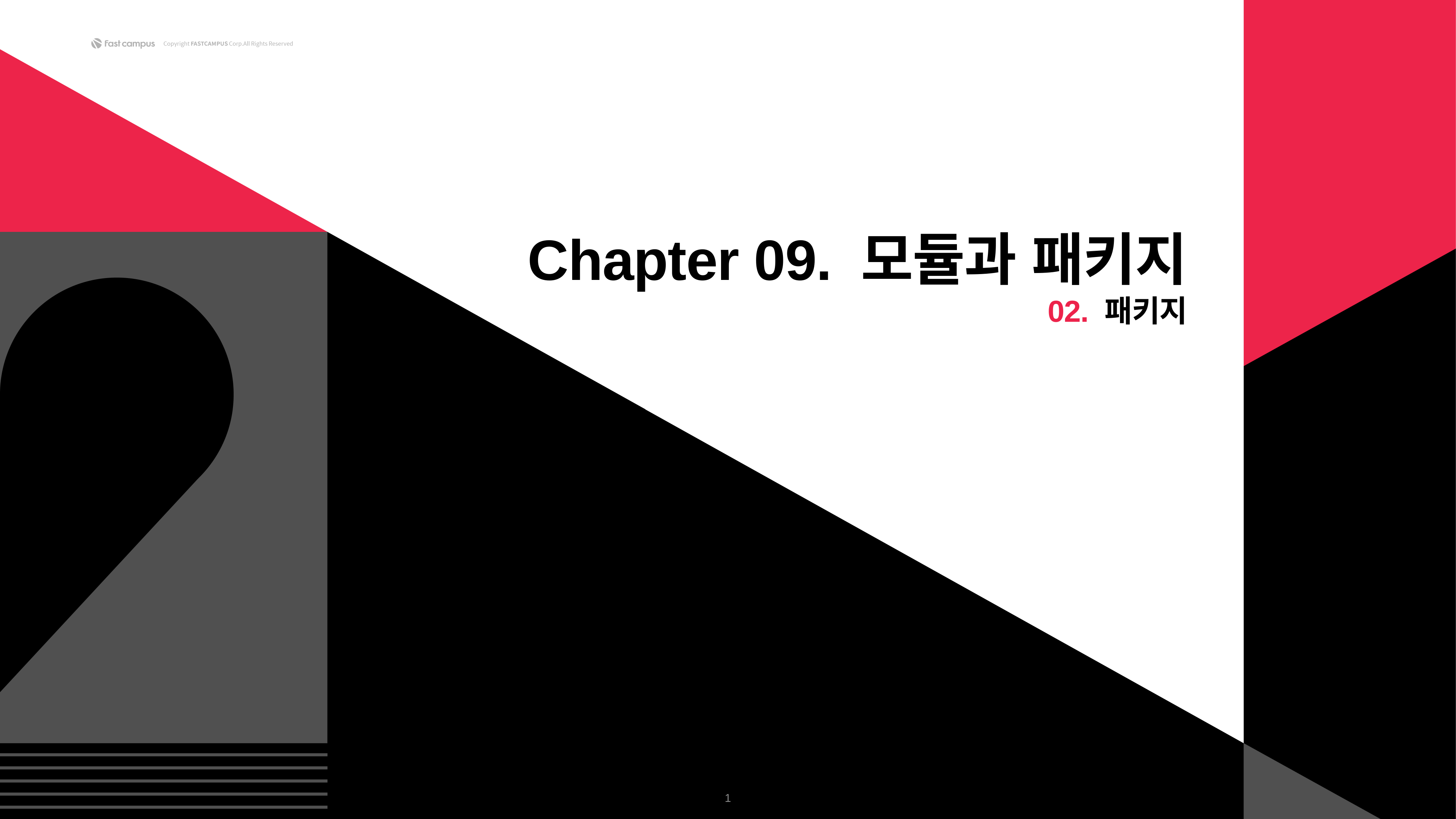

Chapter 09. 모듈과 패키지
02. 패키지
1